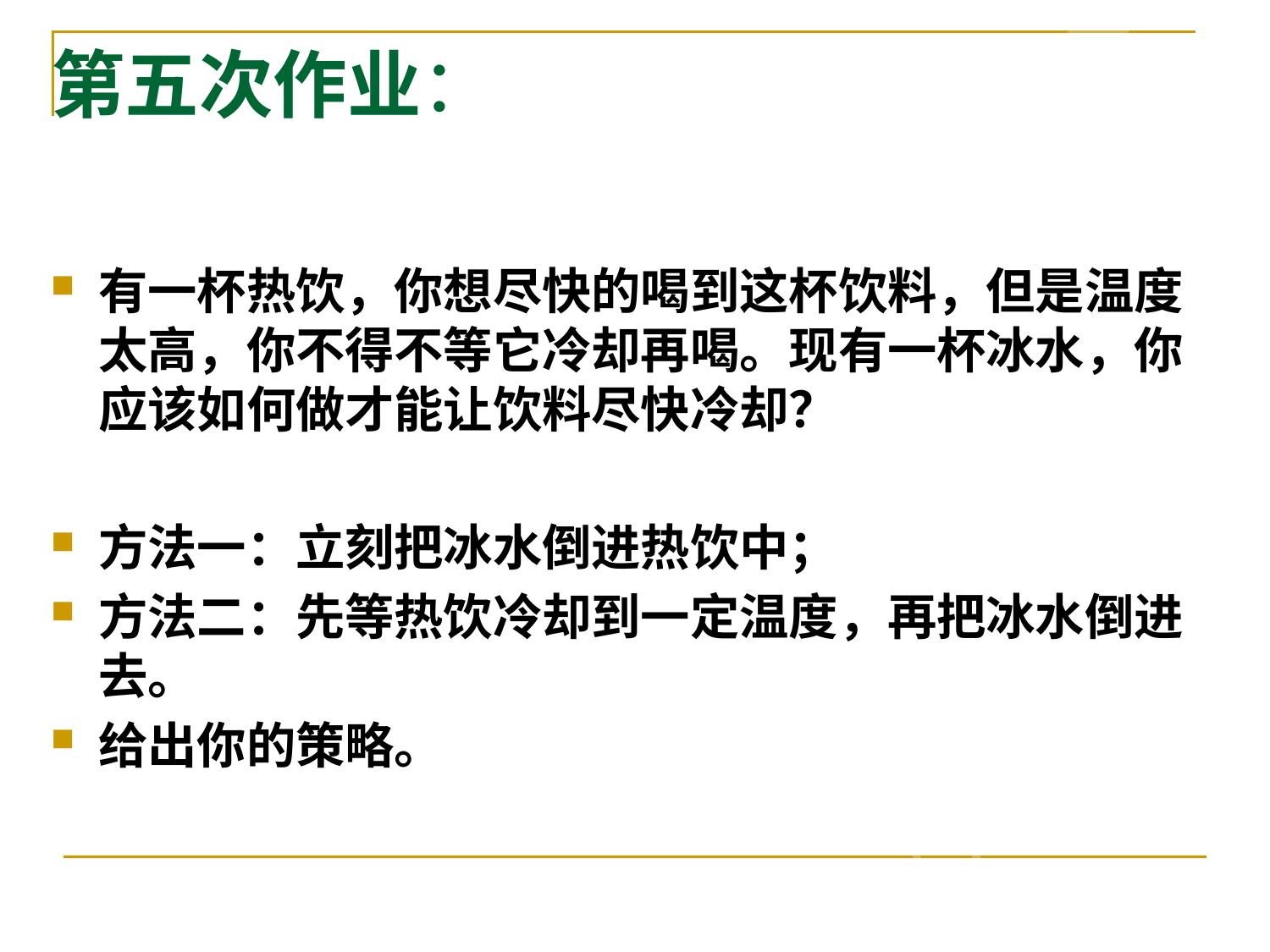

# 第五次作业：

有一杯热饮，你想尽快的喝到这杯饮料，但是温度太高，你不得不等它冷却再喝。现有一杯冰水，你应该如何做才能让饮料尽快冷却？

方法一：立刻把冰水倒进热饮中；
方法二：先等热饮冷却到一定温度，再把冰水倒进去。
给出你的策略。